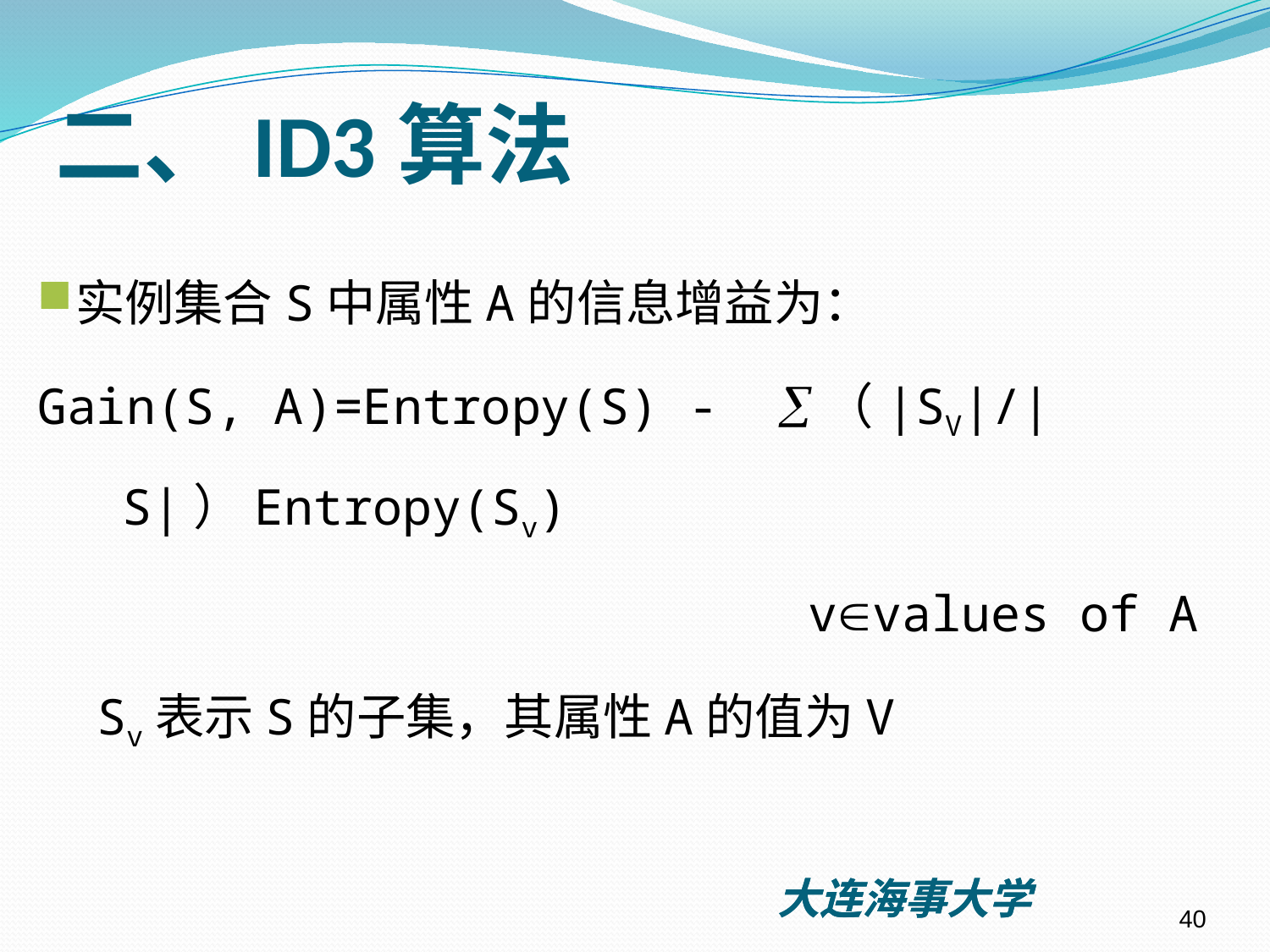

# 二、ID3算法
实例集合S中属性A的信息增益为：
Gain(S, A)=Entropy(S) -  ∑（|SV|/|S|）Entropy(Sv)
                          v∈values of A
  Sv表示S的子集，其属性A的值为V
40